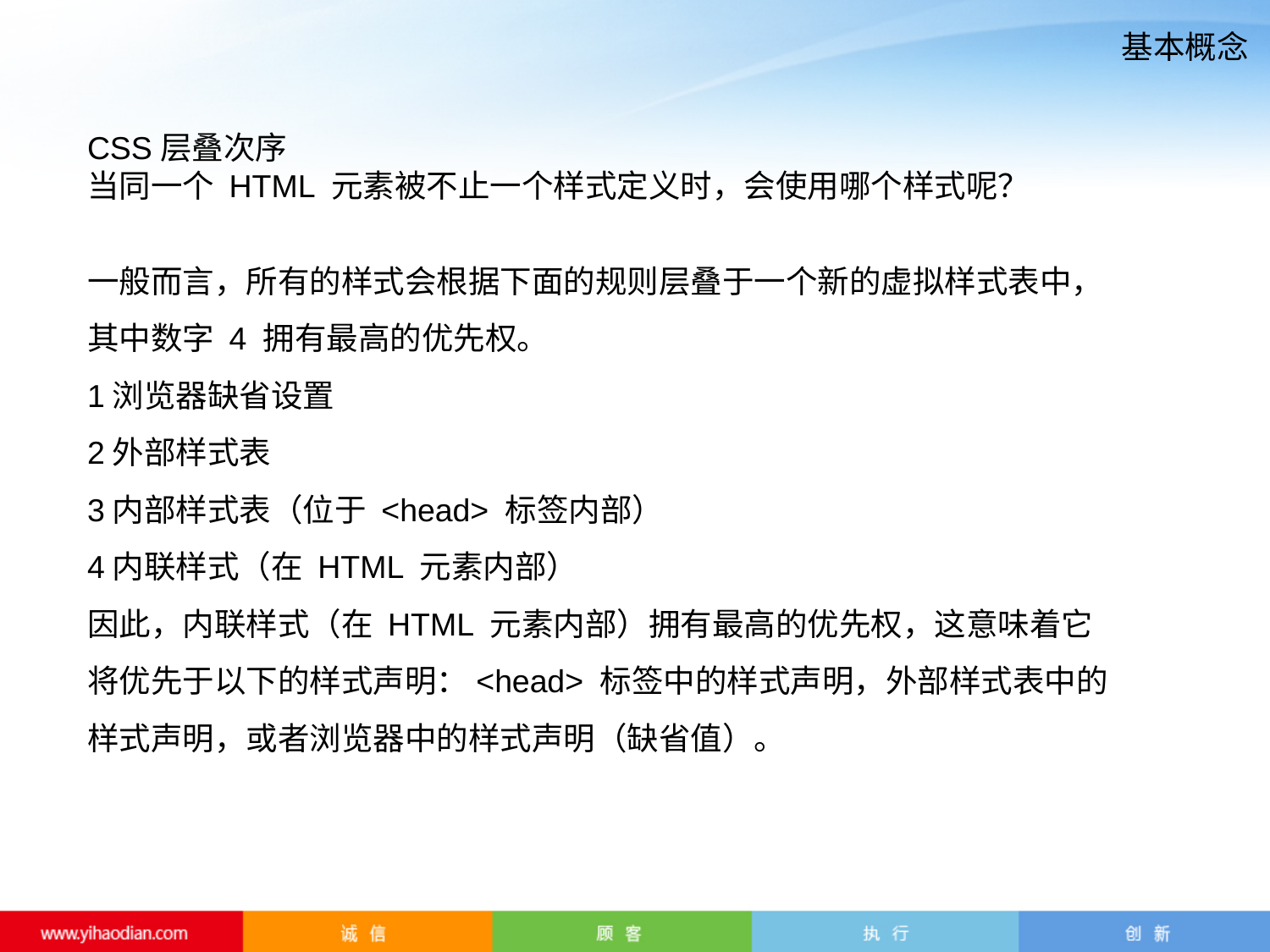

基本概念
CSS层叠次序
当同一个 HTML 元素被不止一个样式定义时，会使用哪个样式呢？

一般而言，所有的样式会根据下面的规则层叠于一个新的虚拟样式表中，其中数字 4 拥有最高的优先权。
1浏览器缺省设置
2外部样式表
3内部样式表（位于 <head> 标签内部）
4内联样式（在 HTML 元素内部）
因此，内联样式（在 HTML 元素内部）拥有最高的优先权，这意味着它将优先于以下的样式声明：<head> 标签中的样式声明，外部样式表中的样式声明，或者浏览器中的样式声明（缺省值）。